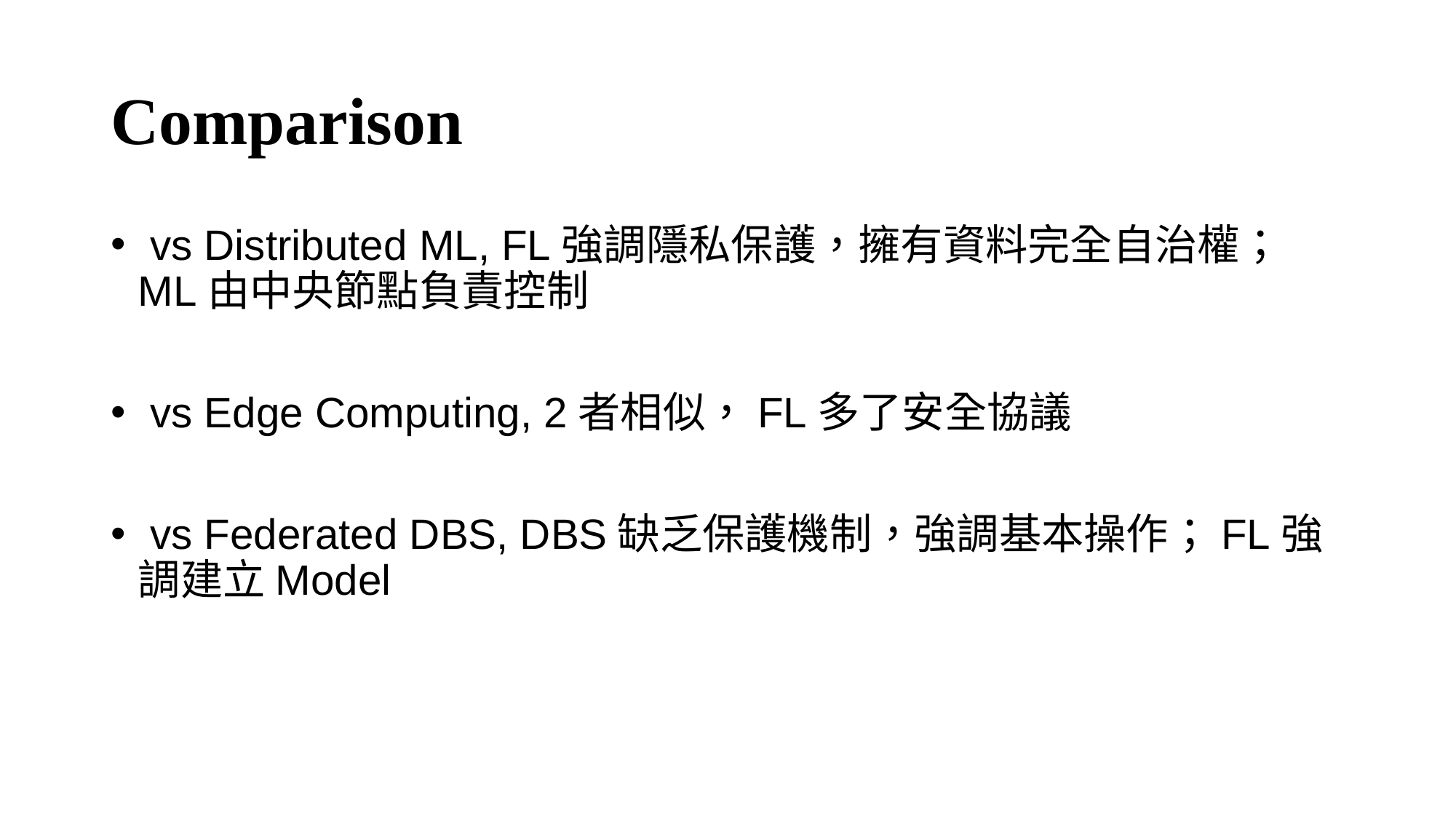

# Comparison
 vs Distributed ML, FL強調隱私保護，擁有資料完全自治權；ML由中央節點負責控制

 vs Edge Computing, 2者相似，FL多了安全協議

 vs Federated DBS, DBS缺乏保護機制，強調基本操作；FL強調建立Model